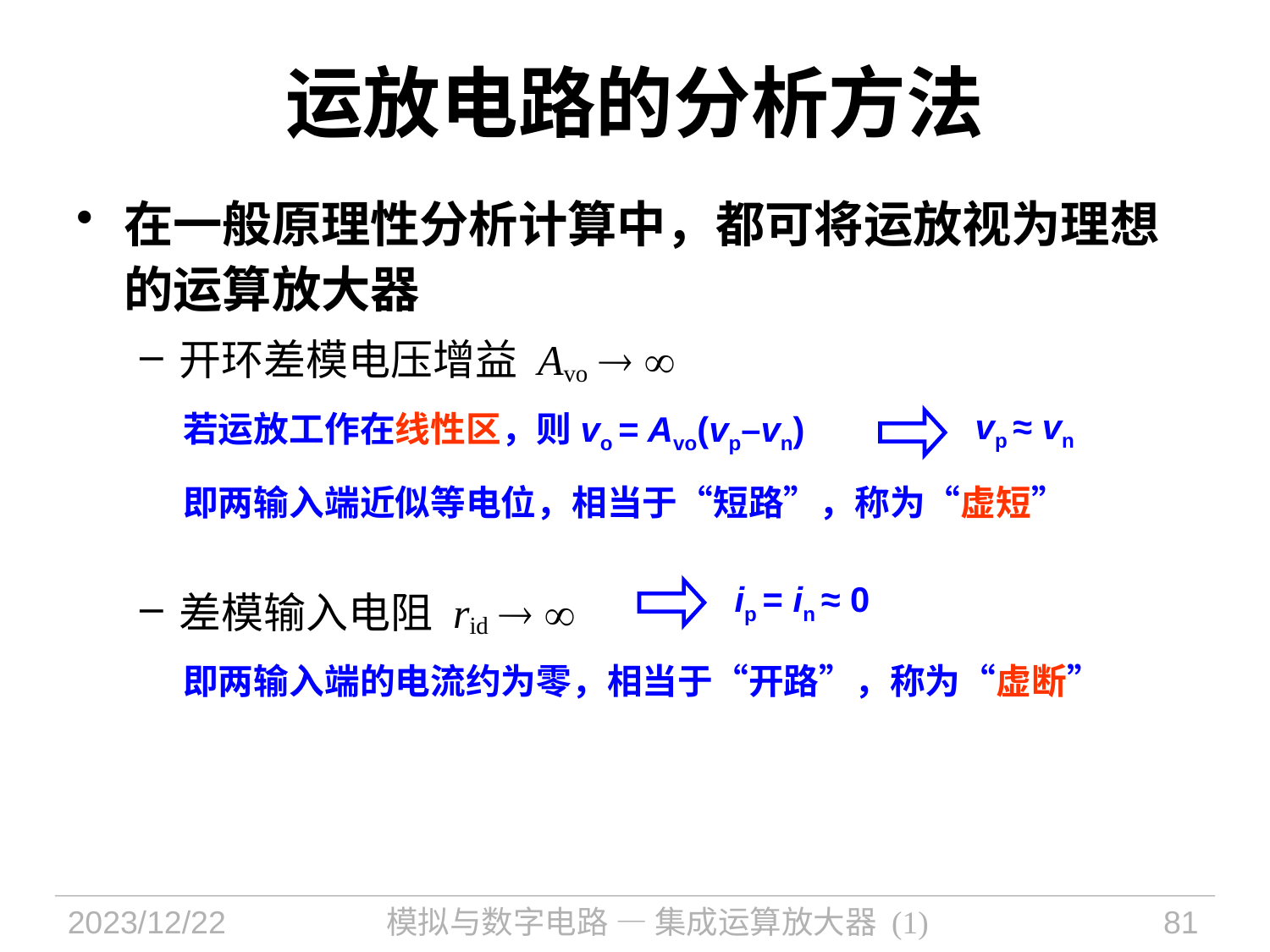

# 运放电路的分析方法
在一般原理性分析计算中，都可将运放视为理想的运算放大器
开环差模电压增益 Avo → ∞

差模输入电阻 rid → ∞

vp ≈ vn
若运放工作在线性区，则vo = Avo(vp–vn)

即两输入端近似等电位，相当于“短路”，称为“虚短”
 ip = in ≈ 0

即两输入端的电流约为零，相当于“开路”，称为“虚断”
2023/12/22
模拟与数字电路 — 集成运算放大器 (1)
81